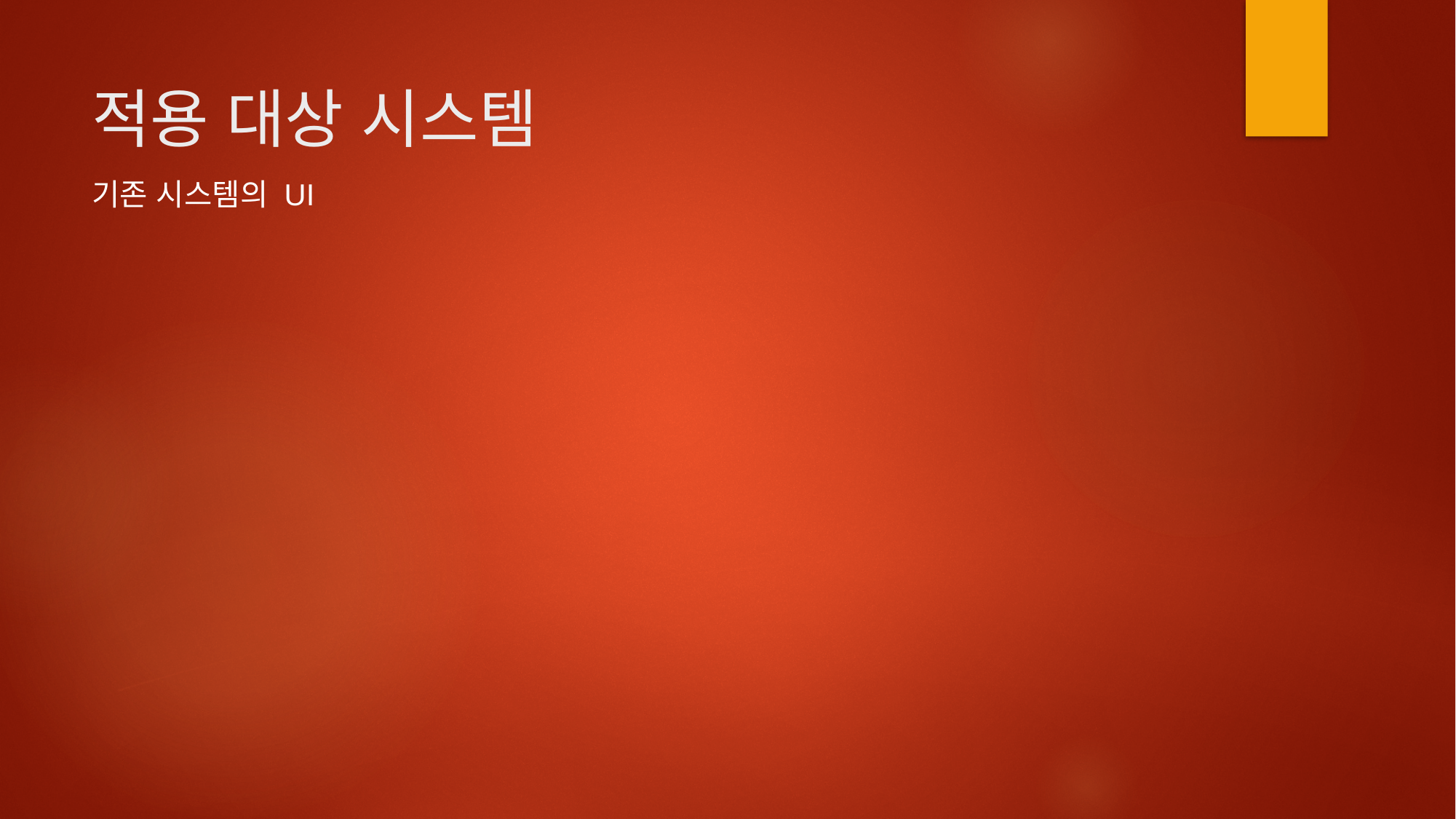

# 적용 대상 시스템
기존 시스템의 UI